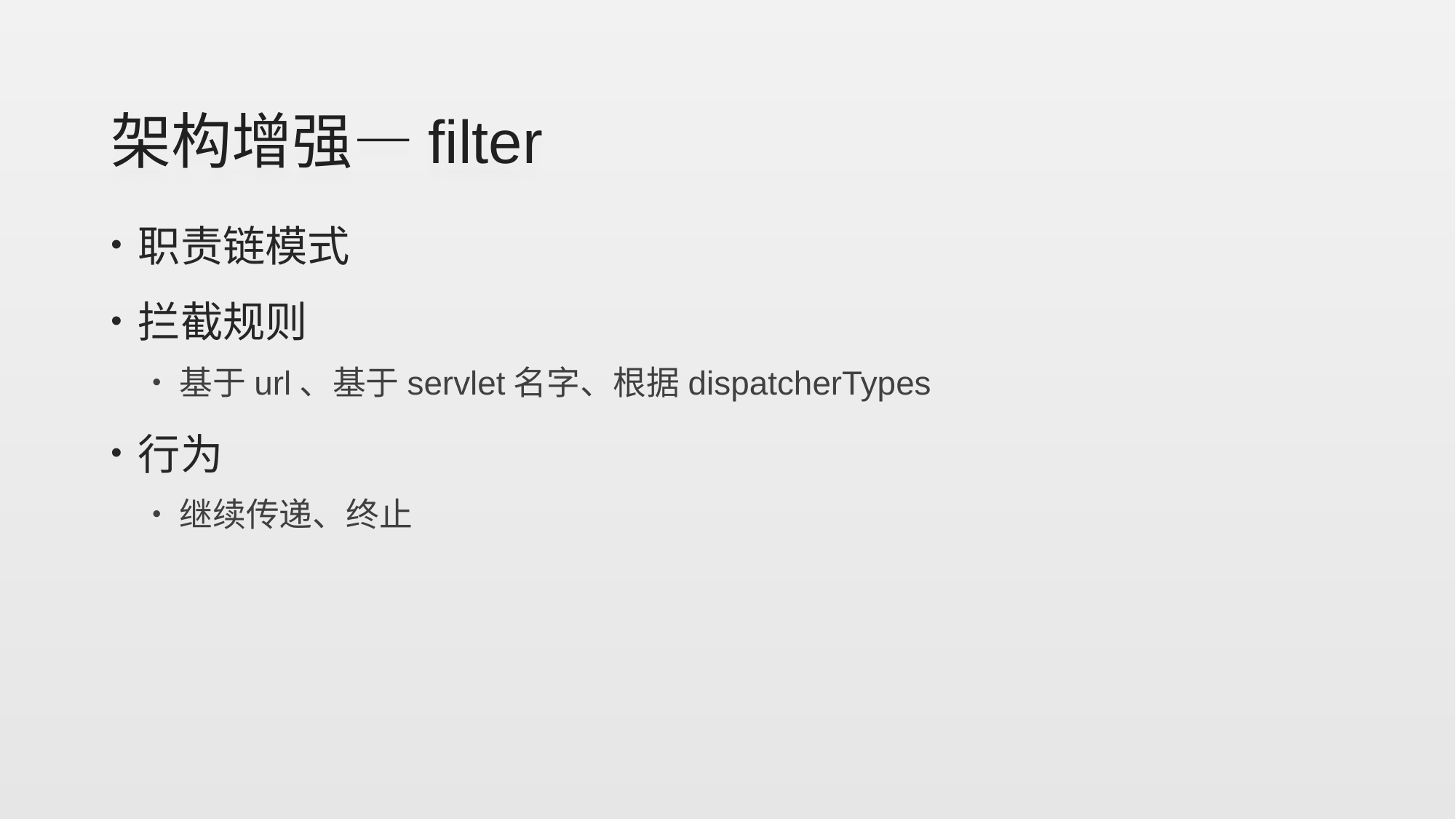

# 架构增强—filter
职责链模式
拦截规则
基于url、基于servlet名字、根据dispatcherTypes
行为
继续传递、终止